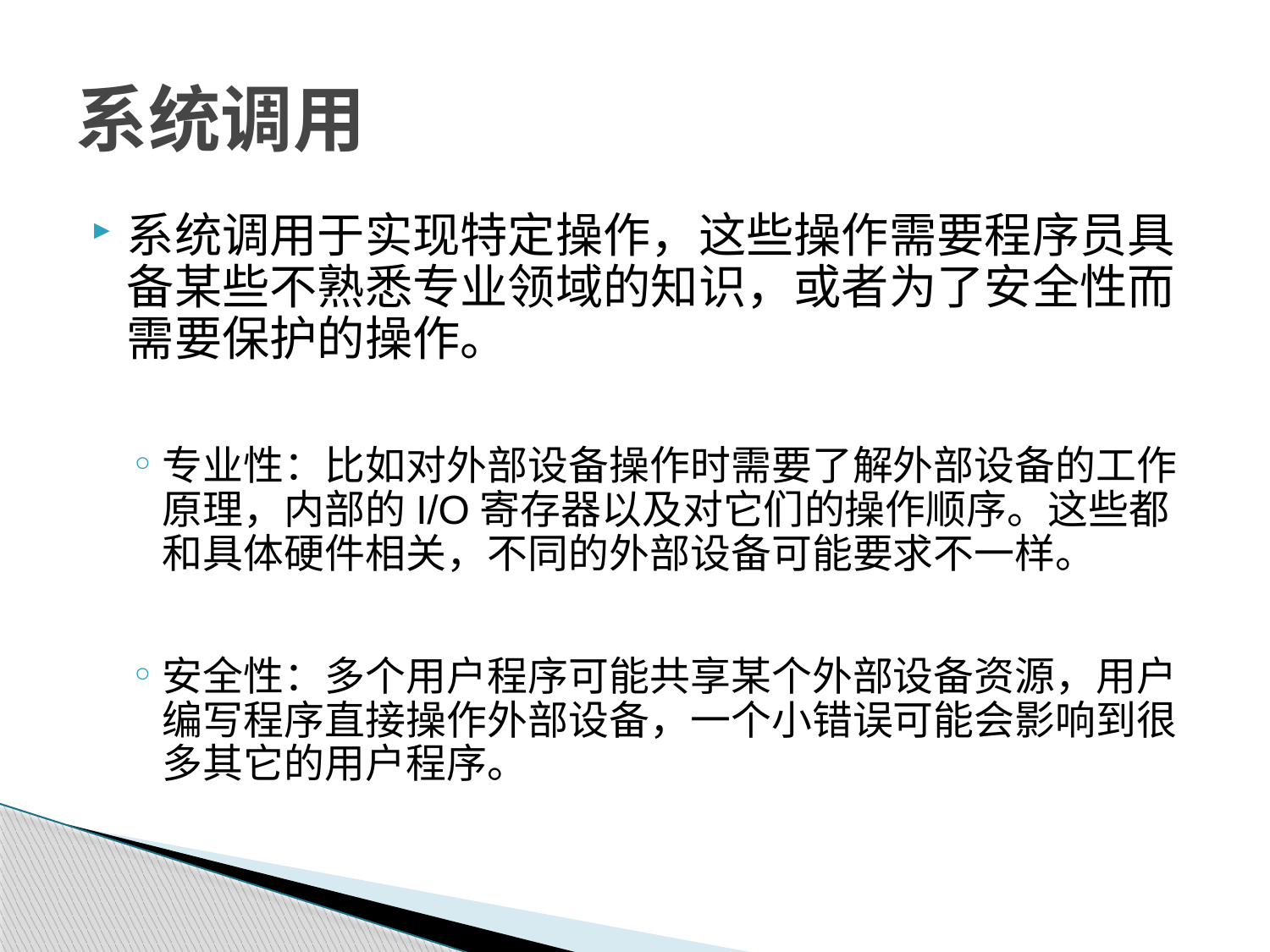

# 系统调用
系统调用于实现特定操作，这些操作需要程序员具备某些不熟悉专业领域的知识，或者为了安全性而需要保护的操作。

专业性：比如对外部设备操作时需要了解外部设备的工作原理，内部的I/O寄存器以及对它们的操作顺序。这些都和具体硬件相关，不同的外部设备可能要求不一样。

安全性：多个用户程序可能共享某个外部设备资源，用户编写程序直接操作外部设备，一个小错误可能会影响到很多其它的用户程序。